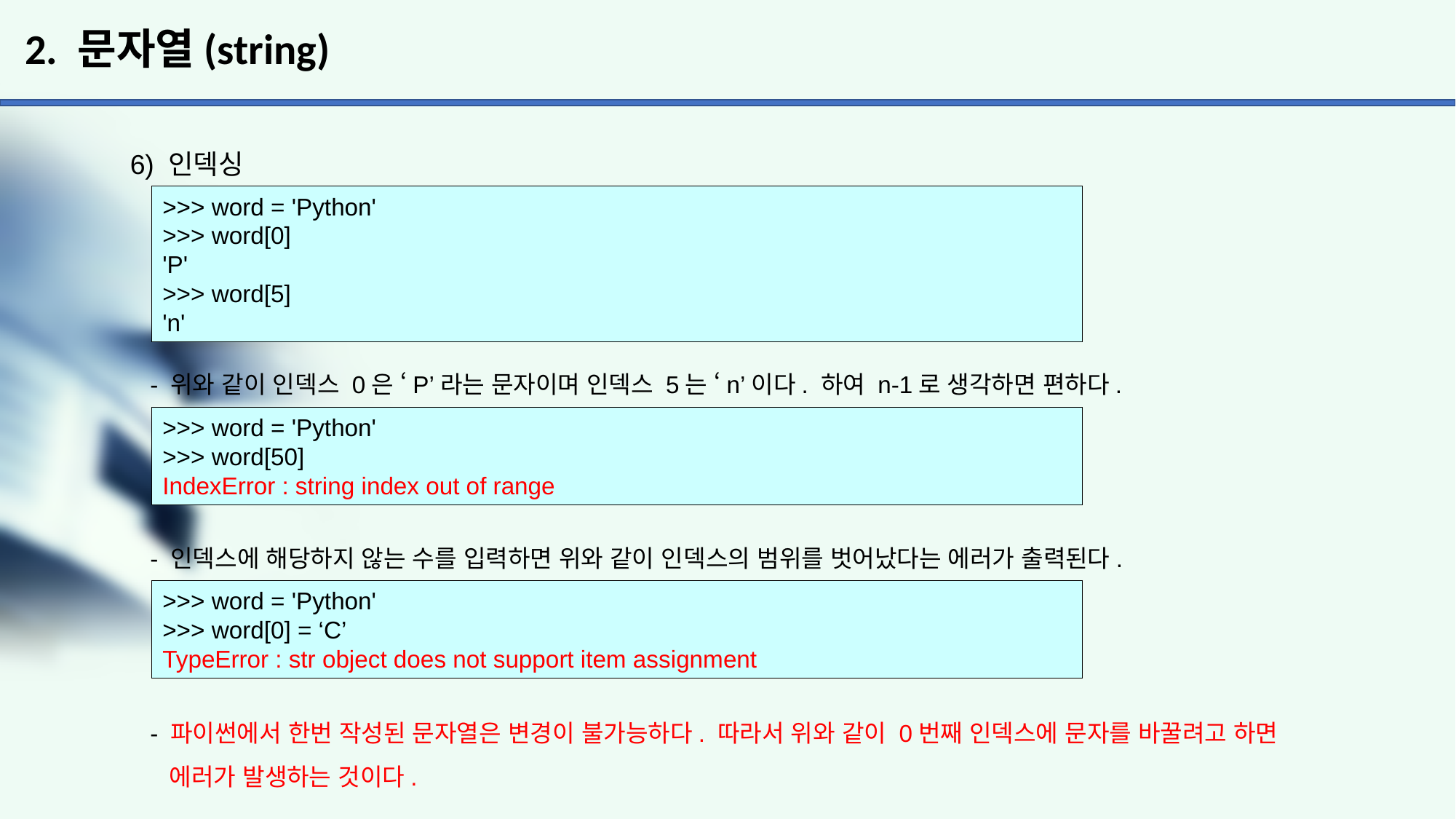

# 2. 문자열(string)
6) 인덱싱

   - 위와 같이 인덱스 0은 ‘P’라는 문자이며 인덱스 5는 ‘n’이다. 하여 n-1로 생각하면 편하다.

   - 인덱스에 해당하지 않는 수를 입력하면 위와 같이 인덱스의 범위를 벗어났다는 에러가 출력된다.

   - 파이썬에서 한번 작성된 문자열은 변경이 불가능하다. 따라서 위와 같이 0번째 인덱스에 문자를 바꿀려고 하면
     에러가 발생하는 것이다.
>>> word = 'Python'
>>> word[0]
'P'
>>> word[5]
'n'
>>> word = 'Python'
>>> word[50]
IndexError : string index out of range
>>> word = 'Python'
>>> word[0] = ‘C’
TypeError : str object does not support item assignment